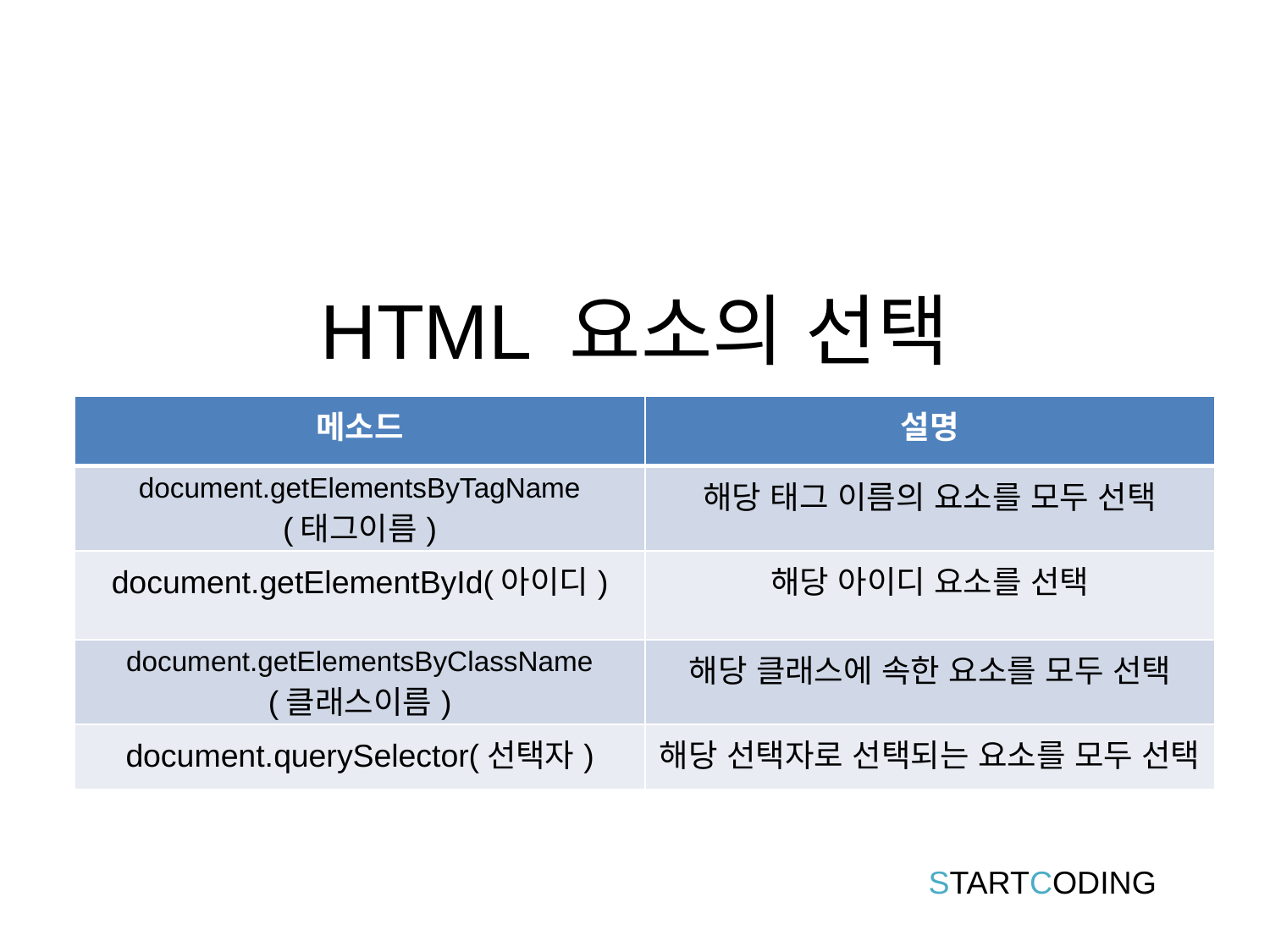

# HTML 요소의 선택

| 메소드 | 설명 |
| --- | --- |
| document.getElementsByTagName (태그이름) | 해당 태그 이름의 요소를 모두 선택 |
| document.getElementById(아이디) | 해당 아이디 요소를 선택 |
| document.getElementsByClassName (클래스이름) | 해당 클래스에 속한 요소를 모두 선택 |
| document.querySelector(선택자) | 해당 선택자로 선택되는 요소를 모두 선택 |
STARTCODING